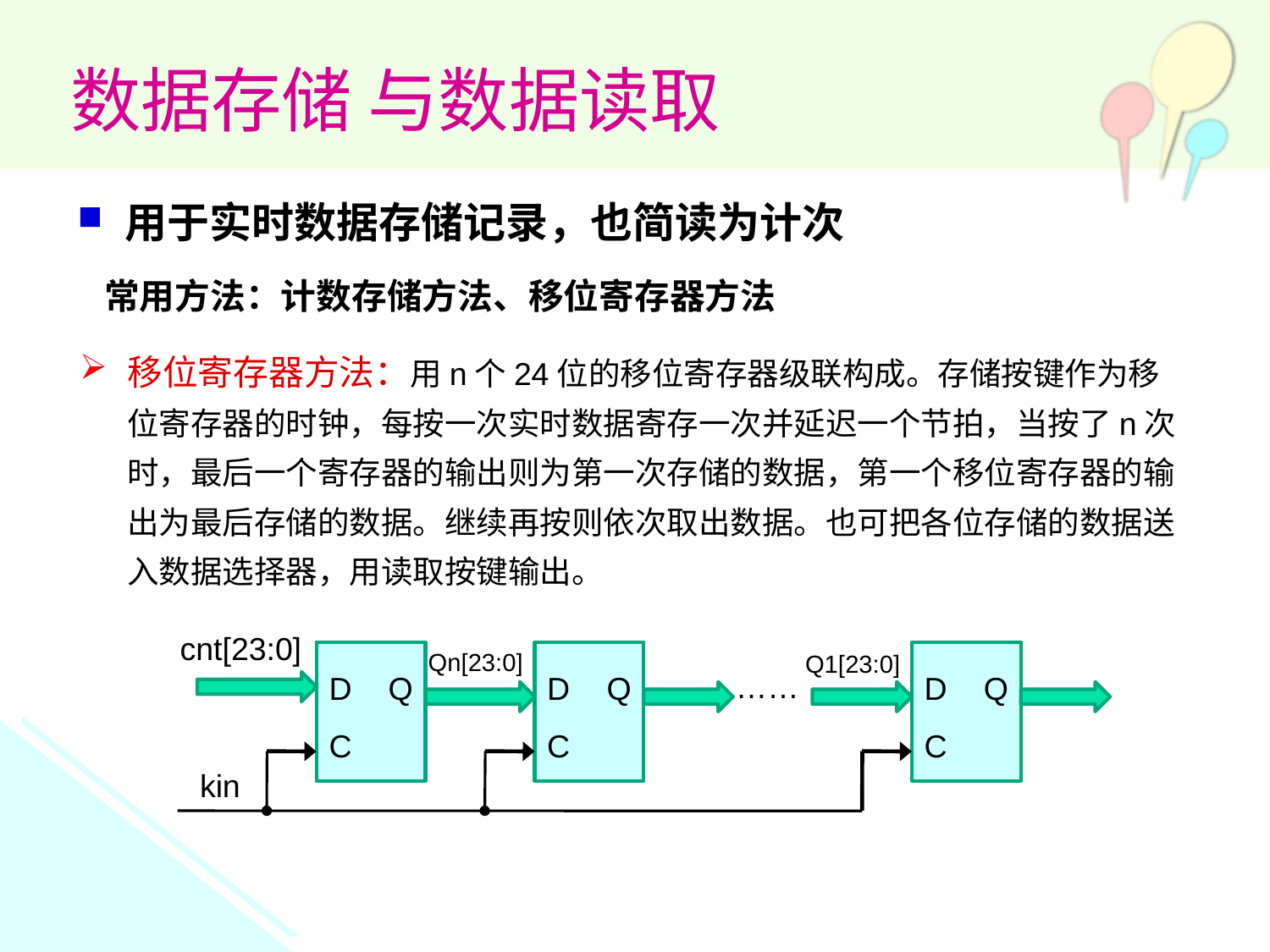

数据存储 与数据读取
用于实时数据存储记录，也简读为计次
  常用方法：计数存储方法、移位寄存器方法
移位寄存器方法：用n个24位的移位寄存器级联构成。存储按键作为移位寄存器的时钟，每按一次实时数据寄存一次并延迟一个节拍，当按了n次时，最后一个寄存器的输出则为第一次存储的数据，第一个移位寄存器的输出为最后存储的数据。继续再按则依次取出数据。也可把各位存储的数据送入数据选择器，用读取按键输出。
cnt[23:0]
Qn[23:0]

D
Q
C

D
Q
C
Q1[23:0]

D
Q
C
……

kin